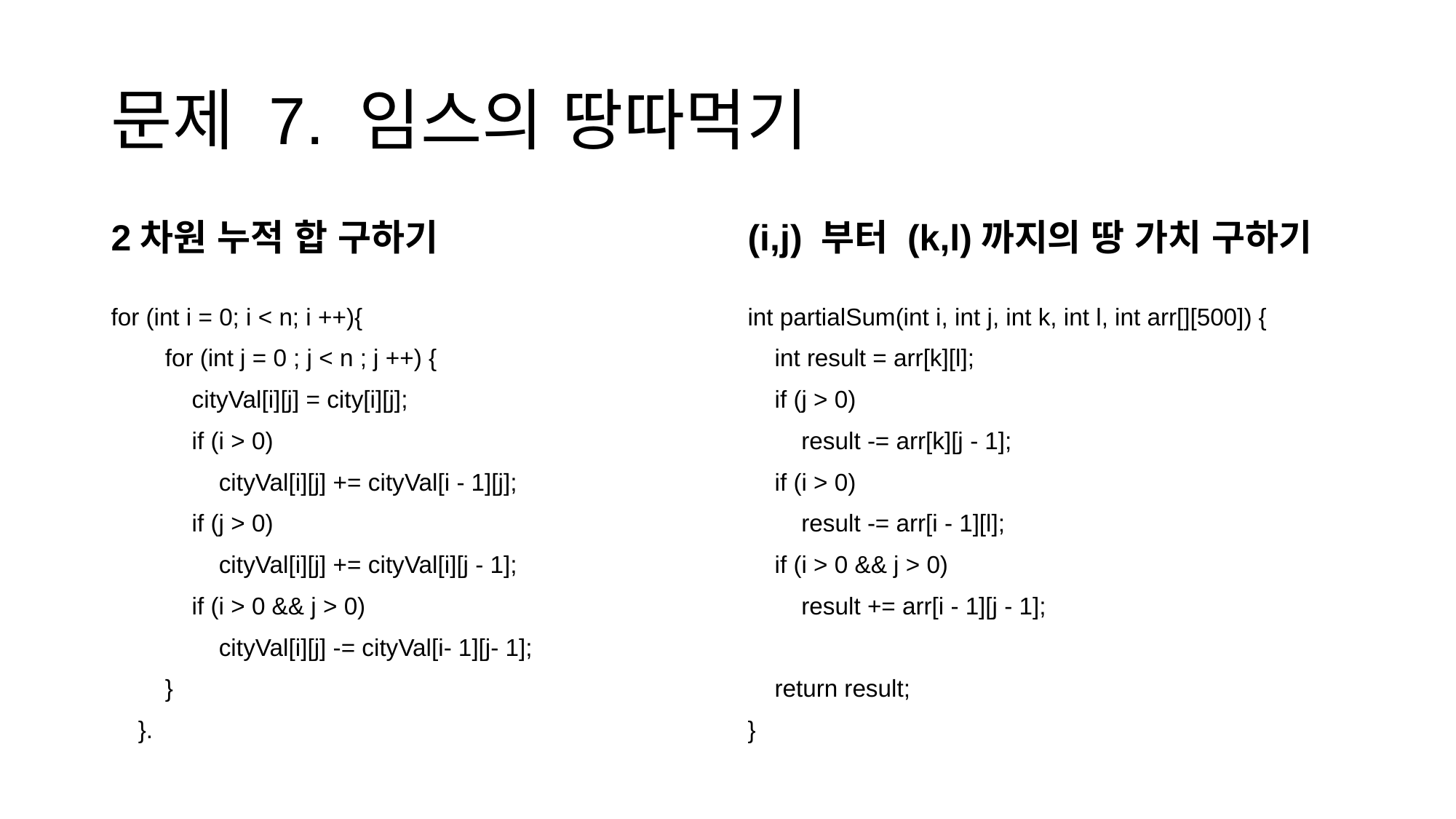

# 문제 7. 임스의 땅따먹기
2차원 누적 합 구하기
(i,j) 부터 (k,l)까지의 땅 가치 구하기
for (int i = 0; i < n; i ++){
        for (int j = 0 ; j < n ; j ++) {
            cityVal[i][j] = city[i][j];
            if (i > 0)
                cityVal[i][j] += cityVal[i - 1][j];
            if (j > 0)
                cityVal[i][j] += cityVal[i][j - 1];
            if (i > 0 && j > 0)
                cityVal[i][j] -= cityVal[i- 1][j- 1];
        }
    }.
int partialSum(int i, int j, int k, int l, int arr[][500]) {
    int result = arr[k][l];
    if (j > 0)
        result -= arr[k][j - 1];
    if (i > 0)
        result -= arr[i - 1][l];
    if (i > 0 && j > 0)
        result += arr[i - 1][j - 1];

    return result;
}